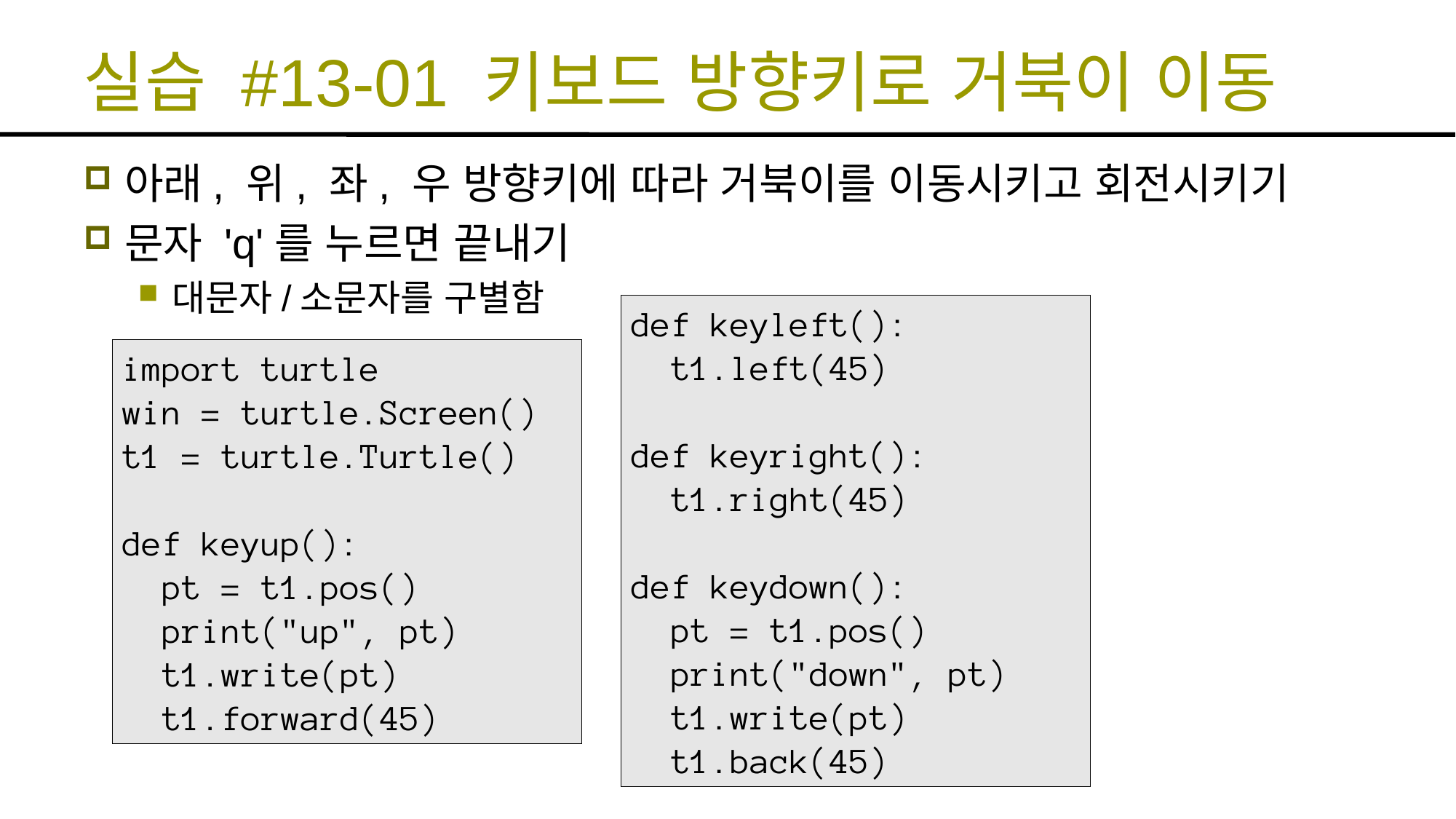

# 실습 #13-01 키보드 방향키로 거북이 이동
아래, 위, 좌, 우 방향키에 따라 거북이를 이동시키고 회전시키기
문자 'q'를 누르면 끝내기
대문자/소문자를 구별함
def keyleft():
  t1.left(45)

def keyright():
  t1.right(45)

def keydown():
  pt = t1.pos()
  print("down", pt)
  t1.write(pt)
  t1.back(45)
import turtle
win = turtle.Screen()
t1 = turtle.Turtle()

def keyup():
  pt = t1.pos()
  print("up", pt)
  t1.write(pt)
  t1.forward(45)